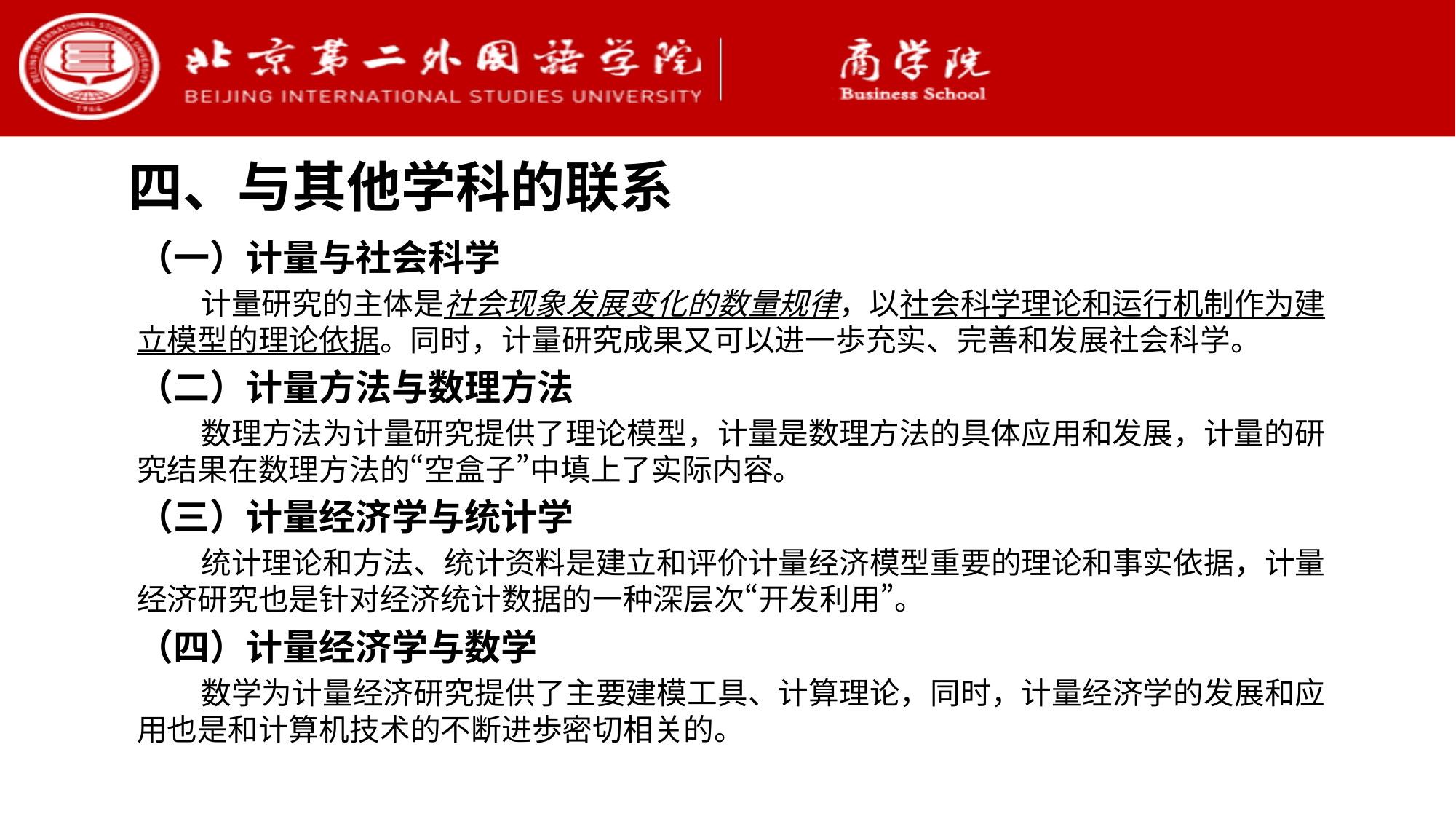

四、与其他学科的联系
（一）计量与社会科学
计量研究的主体是社会现象发展变化的数量规律，以社会科学理论和运行机制作为建立模型的理论依据。同时，计量研究成果又可以进一歩充实、完善和发展社会科学。
（二）计量方法与数理方法
数理方法为计量研究提供了理论模型，计量是数理方法的具体应用和发展，计量的研究结果在数理方法的“空盒子”中填上了实际内容。
（三）计量经济学与统计学
统计理论和方法、统计资料是建立和评价计量经济模型重要的理论和事实依据，计量经济研究也是针对经济统计数据的一种深层次“开发利用”。
（四）计量经济学与数学
数学为计量经济研究提供了主要建模工具、计算理论，同时，计量经济学的发展和应用也是和计算机技术的不断进歩密切相关的。